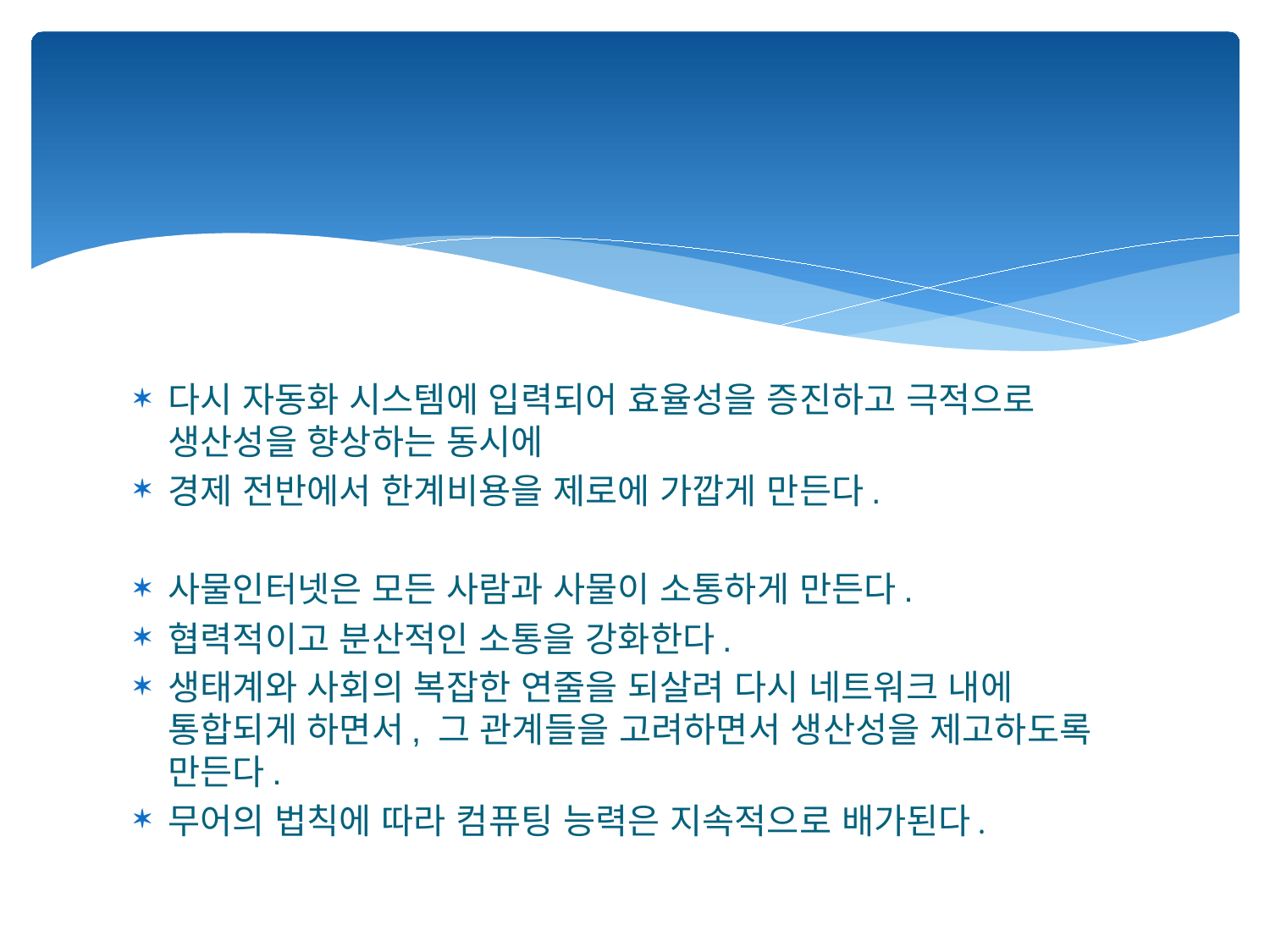

#
다시 자동화 시스템에 입력되어 효율성을 증진하고 극적으로 생산성을 향상하는 동시에
경제 전반에서 한계비용을 제로에 가깝게 만든다.

사물인터넷은 모든 사람과 사물이 소통하게 만든다.
협력적이고 분산적인 소통을 강화한다.
생태계와 사회의 복잡한 연줄을 되살려 다시 네트워크 내에 통합되게 하면서, 그 관계들을 고려하면서 생산성을 제고하도록 만든다.
무어의 법칙에 따라 컴퓨팅 능력은 지속적으로 배가된다.